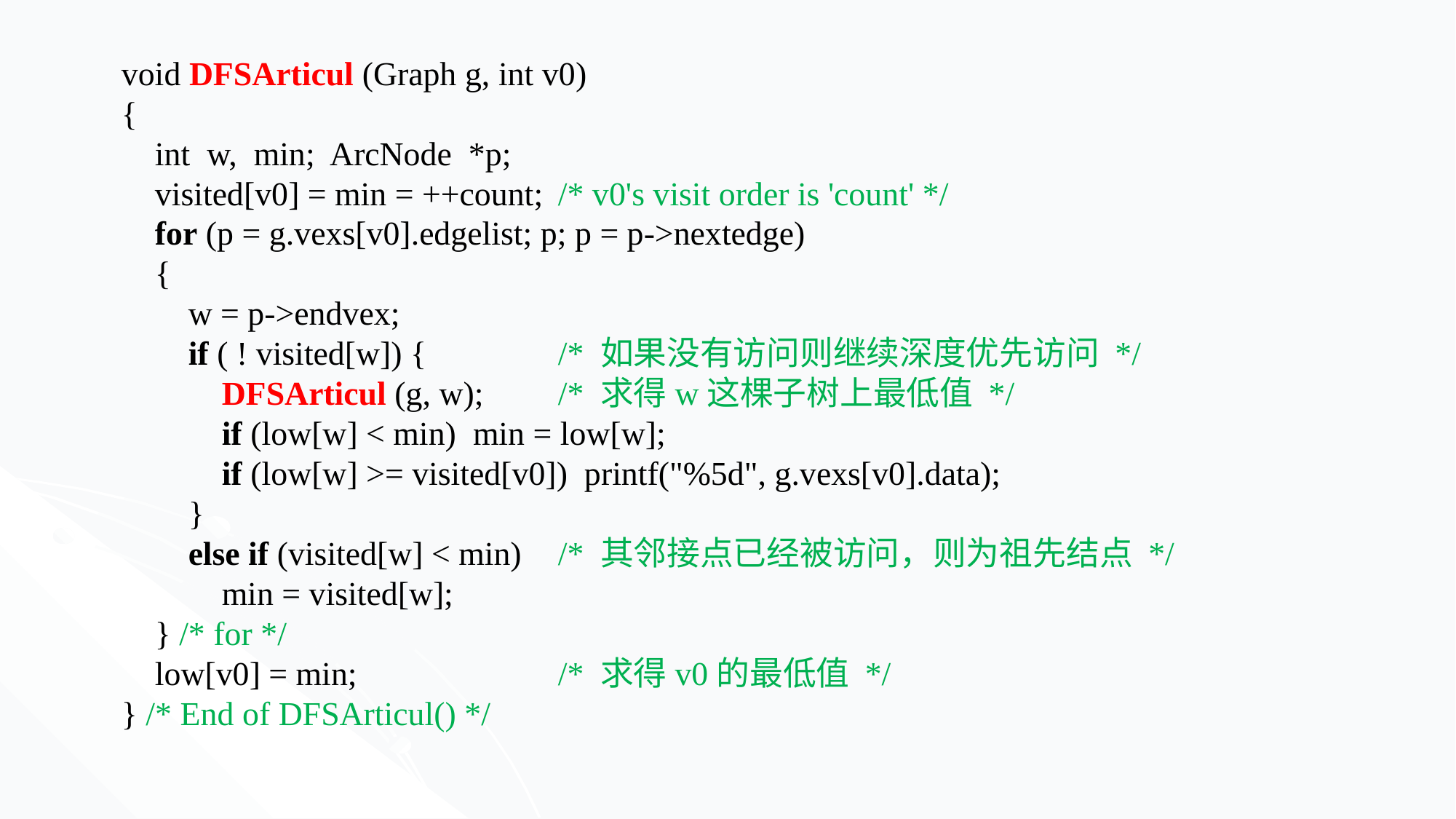

void DFSArticul (Graph g, int v0)
{
    int  w,  min;  ArcNode  *p;
    visited[v0] = min = ++count;	/* v0's visit order is 'count' */
    for (p = g.vexs[v0].edgelist; p; p = p->nextedge)
    {
        w = p->endvex;
        if ( ! visited[w]) {   	/* 如果没有访问则继续深度优先访问 */
            DFSArticul (g, w); 	/* 求得w这棵子树上最低值 */
            if (low[w] < min)  min = low[w];
            if (low[w] >= visited[v0])  printf("%5d", g.vexs[v0].data);
        }
        else if (visited[w] < min) 	/* 其邻接点已经被访问，则为祖先结点 */
            min = visited[w];
    } /* for */
    low[v0] = min;		/* 求得v0的最低值 */
} /* End of DFSArticul() */